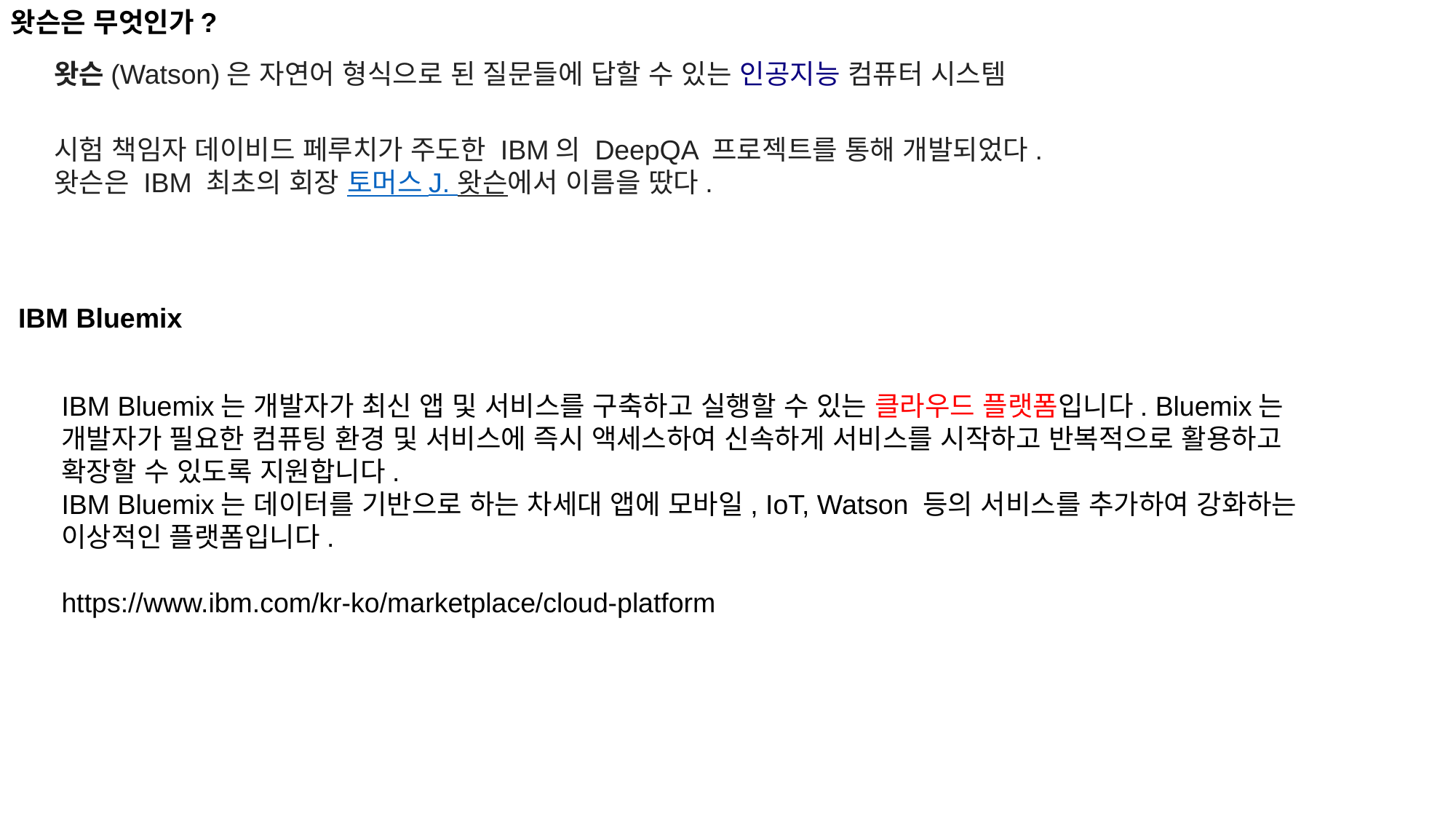

왓슨은 무엇인가?
왓슨(Watson)은 자연어 형식으로 된 질문들에 답할 수 있는 인공지능 컴퓨터 시스템
시험 책임자 데이비드 페루치가 주도한 IBM의 DeepQA 프로젝트를 통해 개발되었다.
왓슨은 IBM 최초의 회장 토머스 J. 왓슨에서 이름을 땄다.
 IBM Bluemix
IBM Bluemix는 개발자가 최신 앱 및 서비스를 구축하고 실행할 수 있는 클라우드 플랫폼입니다. Bluemix는 개발자가 필요한 컴퓨팅 환경 및 서비스에 즉시 액세스하여 신속하게 서비스를 시작하고 반복적으로 활용하고 확장할 수 있도록 지원합니다.
IBM Bluemix는 데이터를 기반으로 하는 차세대 앱에 모바일, IoT, Watson 등의 서비스를 추가하여 강화하는 이상적인 플랫폼입니다.

https://www.ibm.com/kr-ko/marketplace/cloud-platform